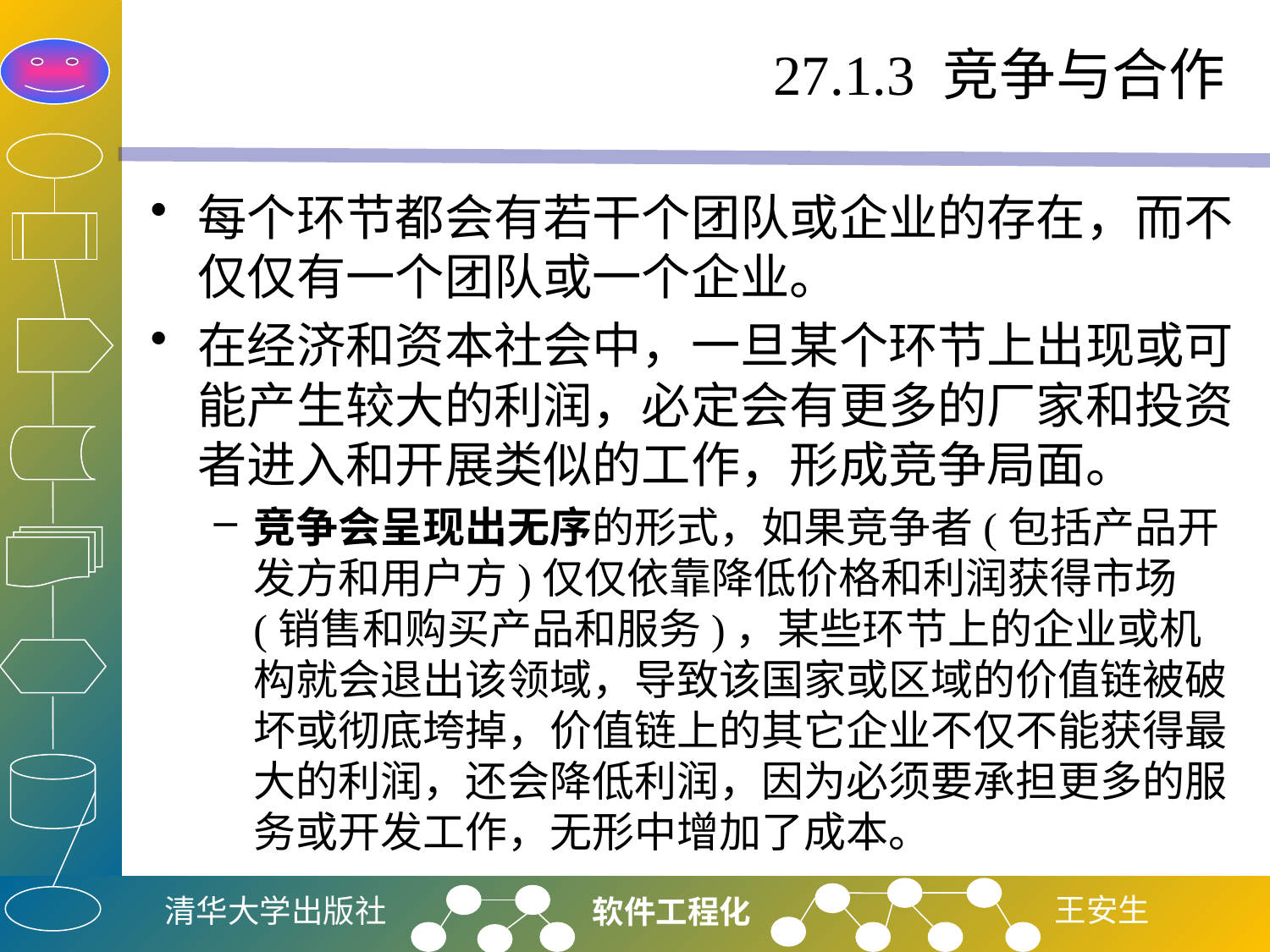

# 27.1.3 竞争与合作
每个环节都会有若干个团队或企业的存在，而不仅仅有一个团队或一个企业。
在经济和资本社会中，一旦某个环节上出现或可能产生较大的利润，必定会有更多的厂家和投资者进入和开展类似的工作，形成竞争局面。
竞争会呈现出无序的形式，如果竞争者(包括产品开发方和用户方)仅仅依靠降低价格和利润获得市场(销售和购买产品和服务)，某些环节上的企业或机构就会退出该领域，导致该国家或区域的价值链被破坏或彻底垮掉，价值链上的其它企业不仅不能获得最大的利润，还会降低利润，因为必须要承担更多的服务或开发工作，无形中增加了成本。